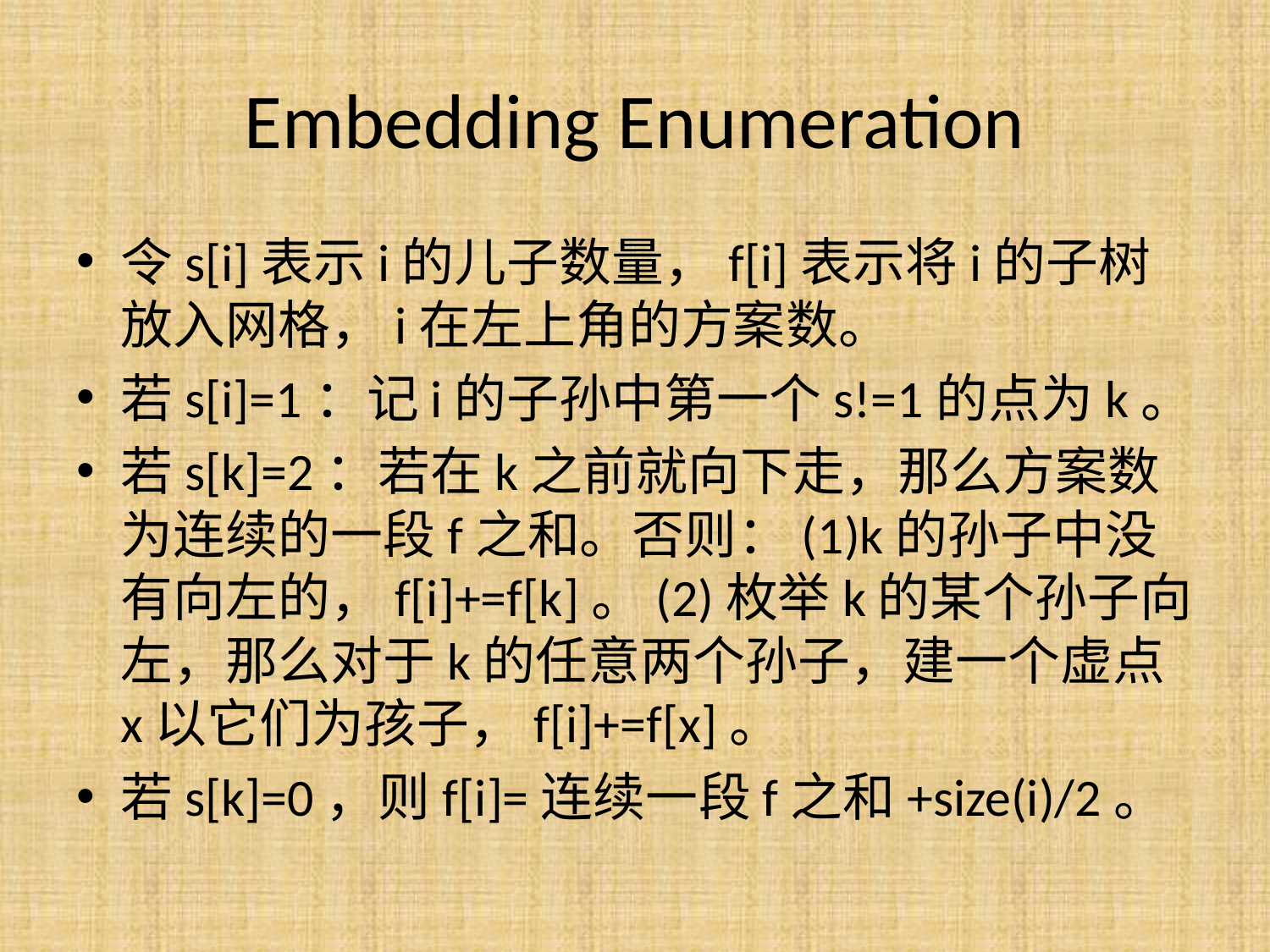

# Embedding Enumeration
令s[i]表示i的儿子数量，f[i]表示将i的子树放入网格，i在左上角的方案数。
若s[i]=1：记i的子孙中第一个s!=1的点为k。
若s[k]=2：若在k之前就向下走，那么方案数为连续的一段f之和。否则：(1)k的孙子中没有向左的，f[i]+=f[k]。(2)枚举k的某个孙子向左，那么对于k的任意两个孙子，建一个虚点x以它们为孩子，f[i]+=f[x]。
若s[k]=0，则f[i]=连续一段f之和+size(i)/2。